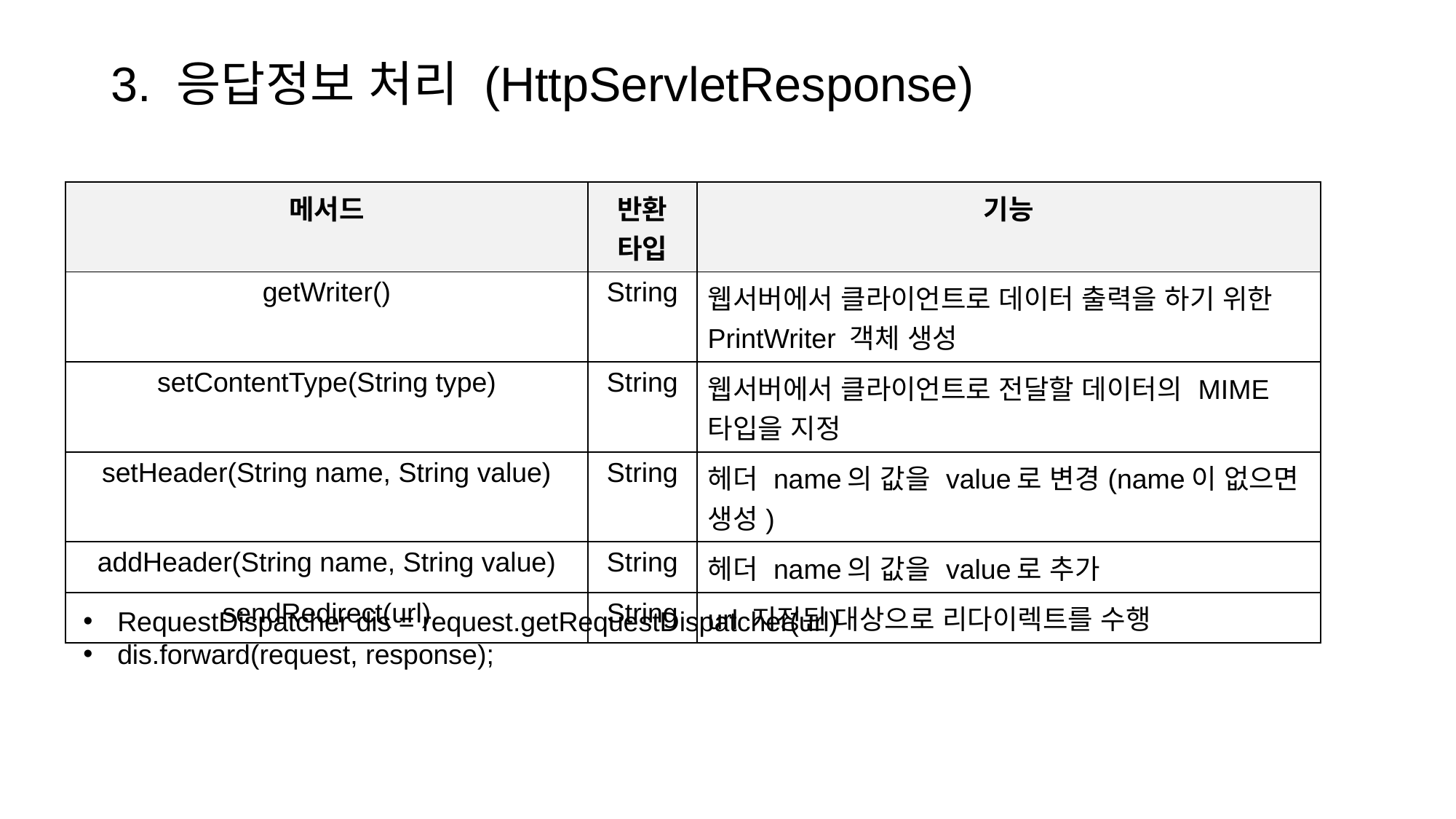

# 3. 응답정보 처리 (HttpServletResponse)
| 메서드 | 반환 타입 | 기능 |
| --- | --- | --- |
| getWriter() | String | 웹서버에서 클라이언트로 데이터 출력을 하기 위한 PrintWriter 객체 생성 |
| setContentType(String type) | String | 웹서버에서 클라이언트로 전달할 데이터의 MIME 타입을 지정 |
| setHeader(String name, String value) | String | 헤더 name의 값을 value로 변경(name이 없으면 생성) |
| addHeader(String name, String value) | String | 헤더 name의 값을 value로 추가 |
| sendRedirect(url) | String | url 지정된 대상으로 리다이렉트를 수행 |
RequestDispatcher dis = request.getRequestDispatcher(url)
dis.forward(request, response);